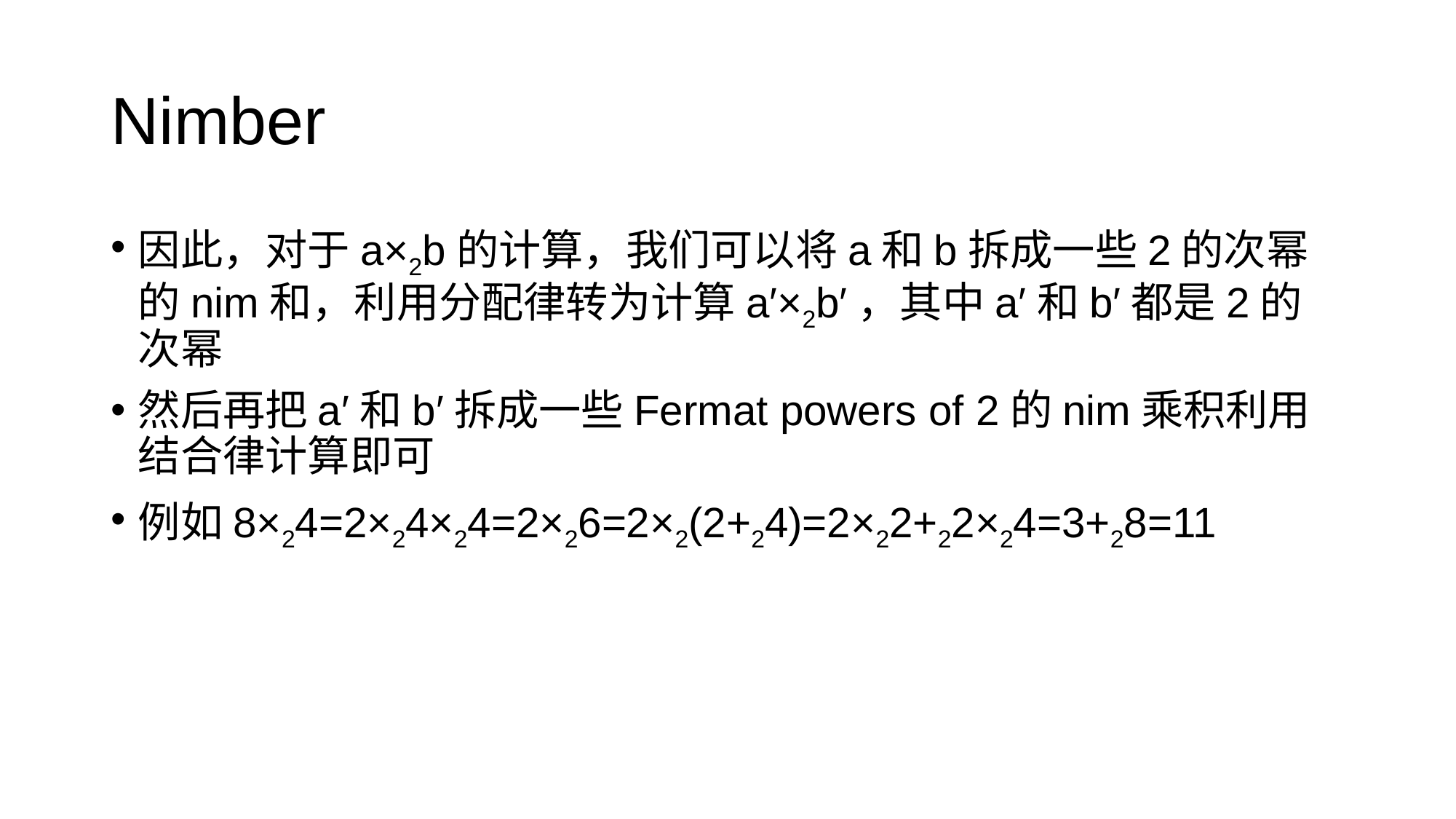

# Nimber
因此，对于a×2b的计算，我们可以将a和b拆成一些2的次幂的nim和，利用分配律转为计算a′×2b′，其中a′和b′都是2的次幂
然后再把a′和b′拆成一些Fermat powers of 2的nim乘积利用结合律计算即可
例如8×24=2×24×24=2×26=2×2(2+24)=2×22+22×24=3+28=11